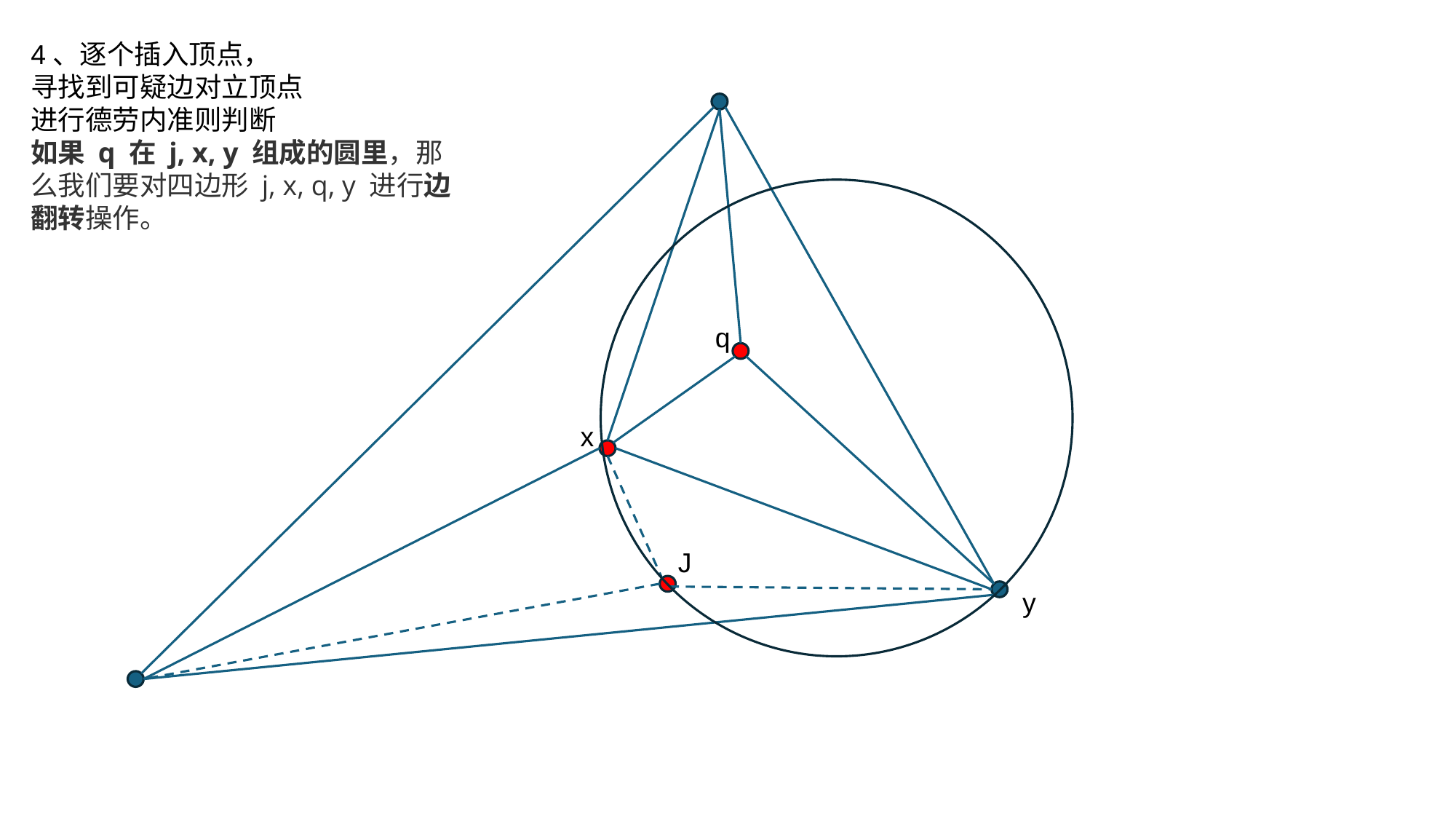

4、逐个插入顶点，
寻找到可疑边对立顶点
进行德劳内准则判断
如果 q 在 j, x, y 组成的圆里，那么我们要对四边形 j, x, q, y 进行边翻转操作。

q

x

J

y